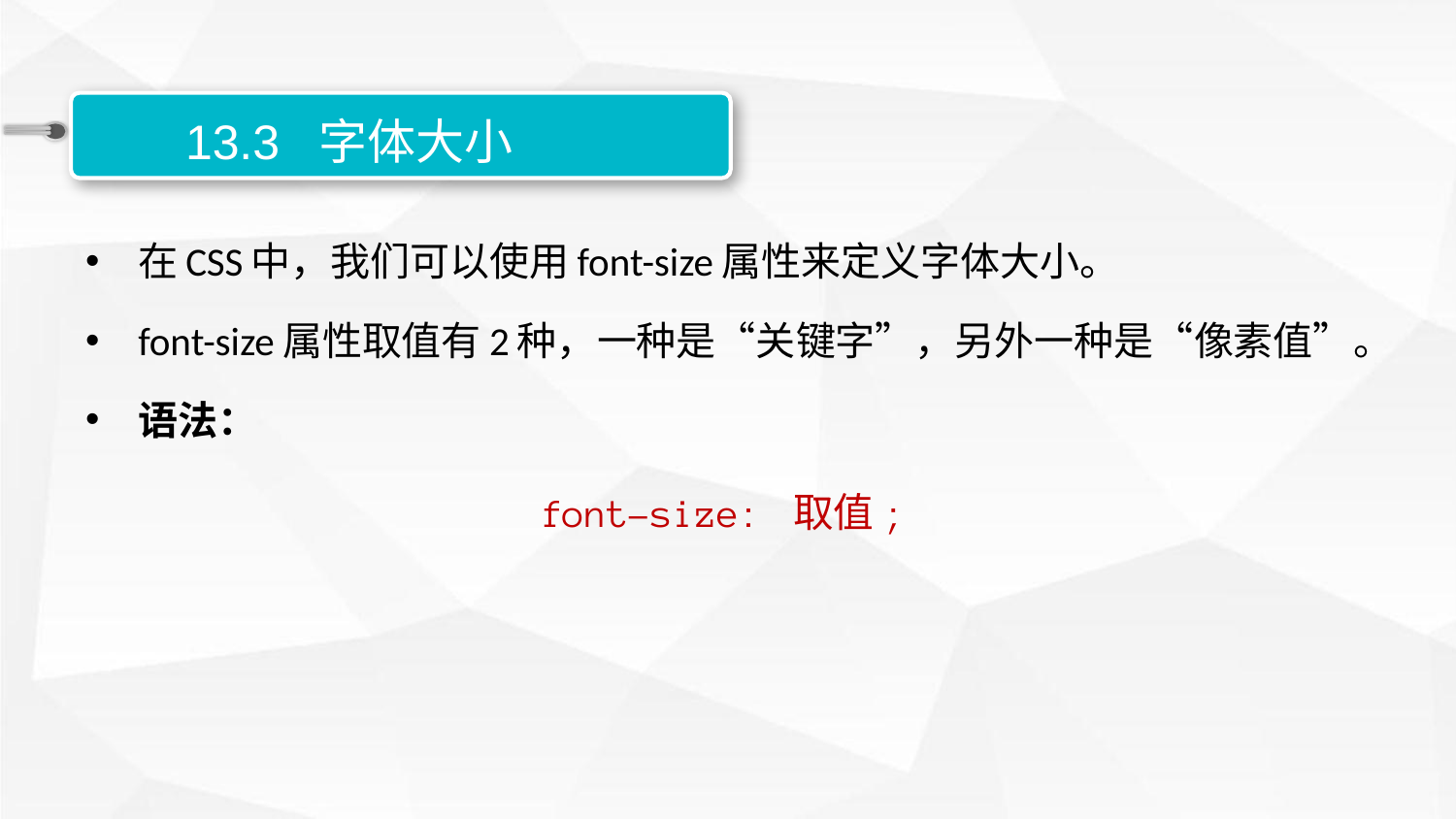

13.3  字体大小

在CSS中，我们可以使用font-size属性来定义字体大小。
font-size属性取值有2种，一种是“关键字”，另外一种是“像素值”。
语法：
font-size: 取值;